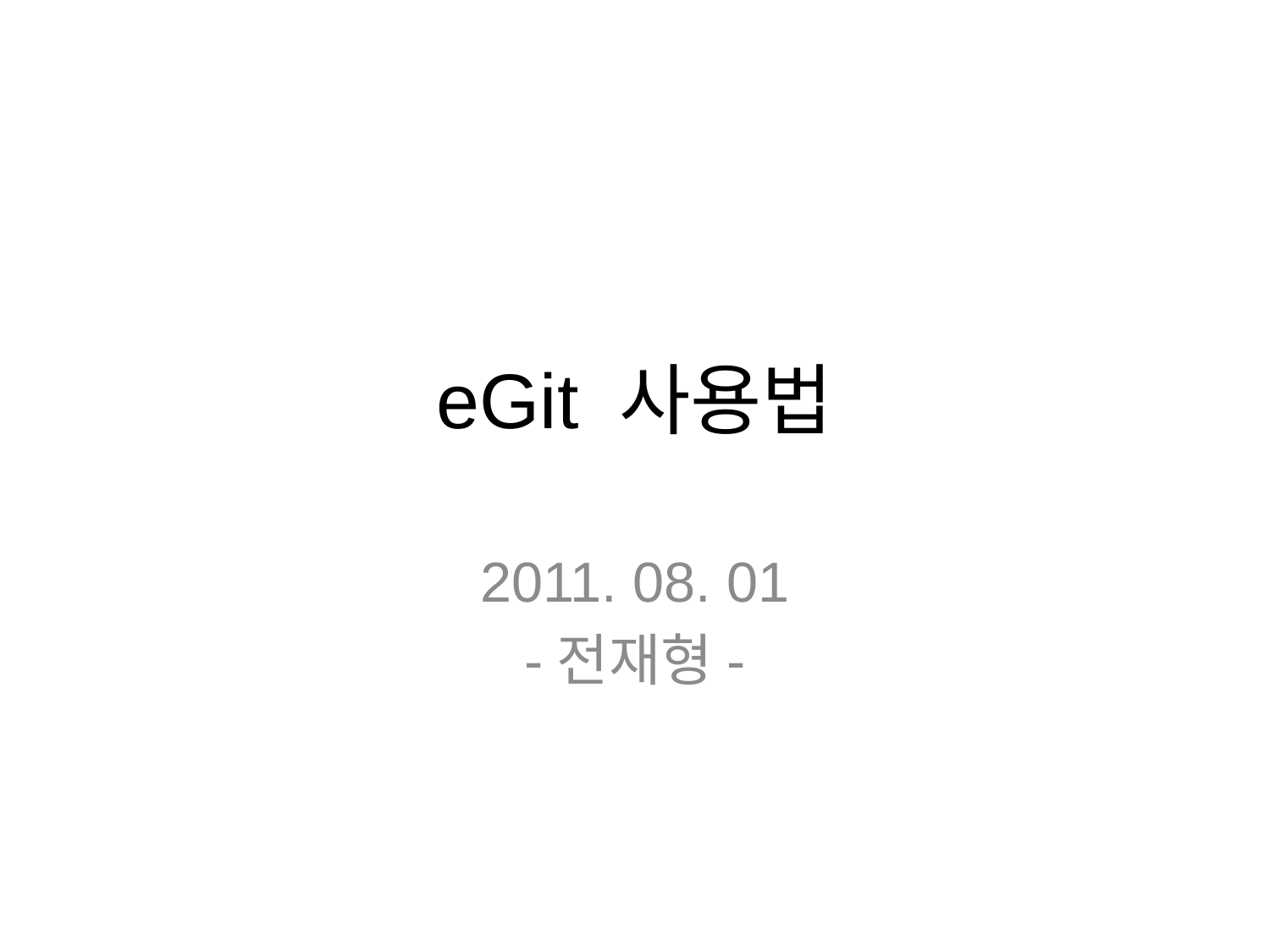

# eGit 사용법
2011. 08. 01
-전재형-